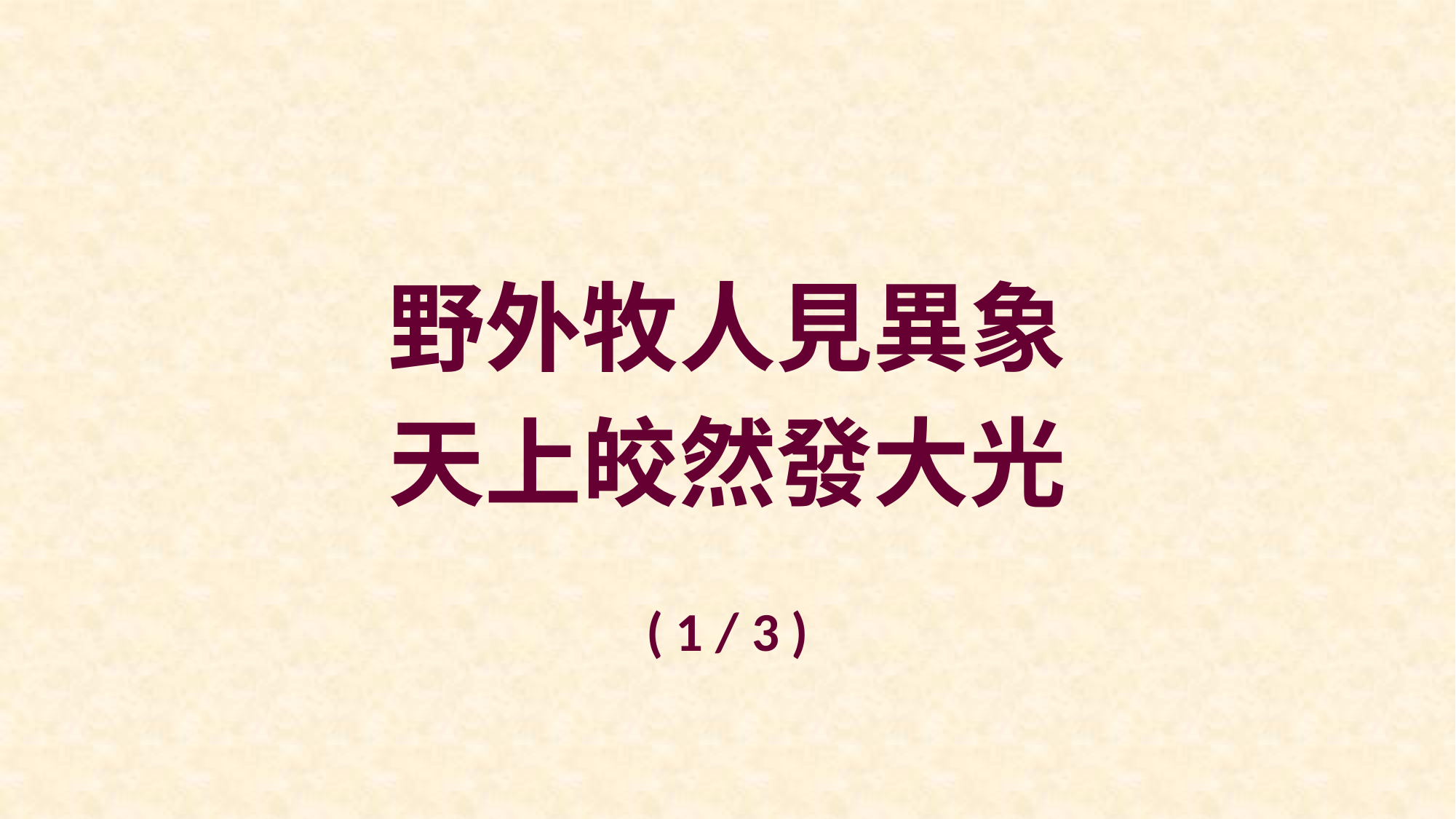

野外牧人見異象
天上皎然發大光
( 1 / 3 )